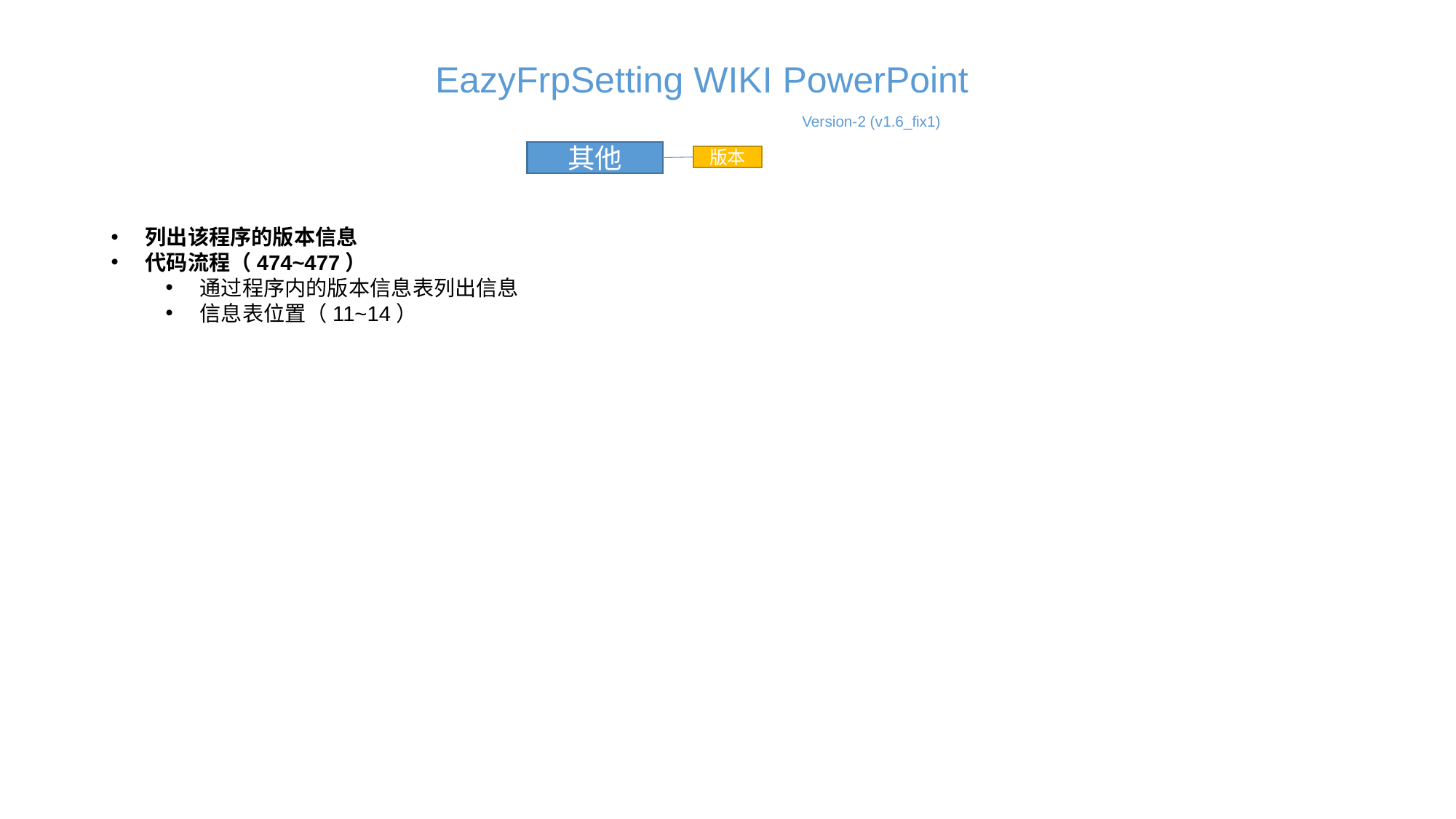

EazyFrpSetting WIKI PowerPoint
Version-2 (v1.6_fix1)
其他
版本
列出该程序的版本信息
代码流程（474~477）
通过程序内的版本信息表列出信息
信息表位置（11~14）